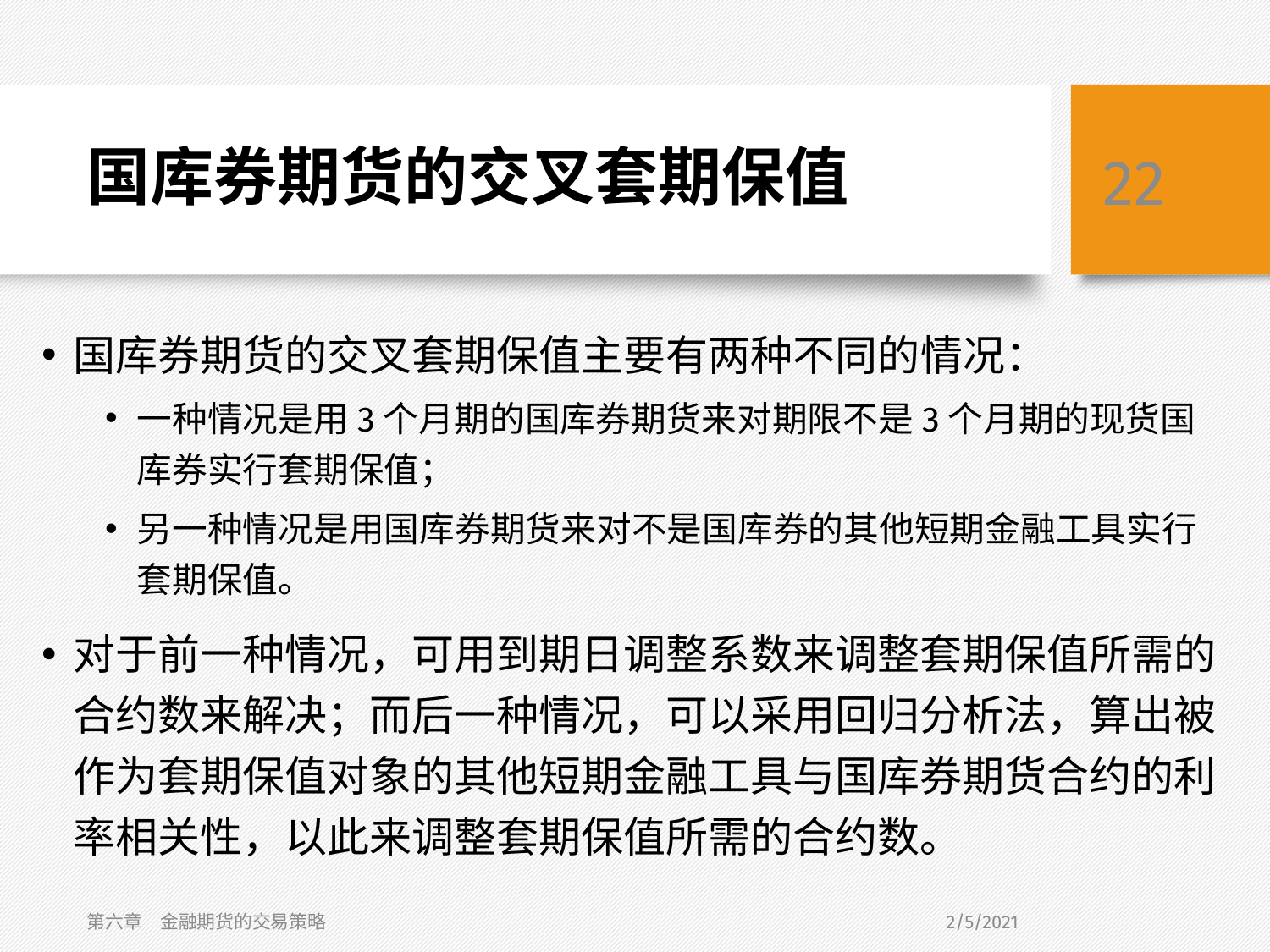

# 国库券期货的交叉套期保值
22
国库券期货的交叉套期保值主要有两种不同的情况：
一种情况是用3个月期的国库券期货来对期限不是3个月期的现货国库券实行套期保值；
另一种情况是用国库券期货来对不是国库券的其他短期金融工具实行套期保值。
对于前一种情况，可用到期日调整系数来调整套期保值所需的合约数来解决；而后一种情况，可以采用回归分析法，算出被作为套期保值对象的其他短期金融工具与国库券期货合约的利率相关性，以此来调整套期保值所需的合约数。
2/5/2021
第六章　金融期货的交易策略